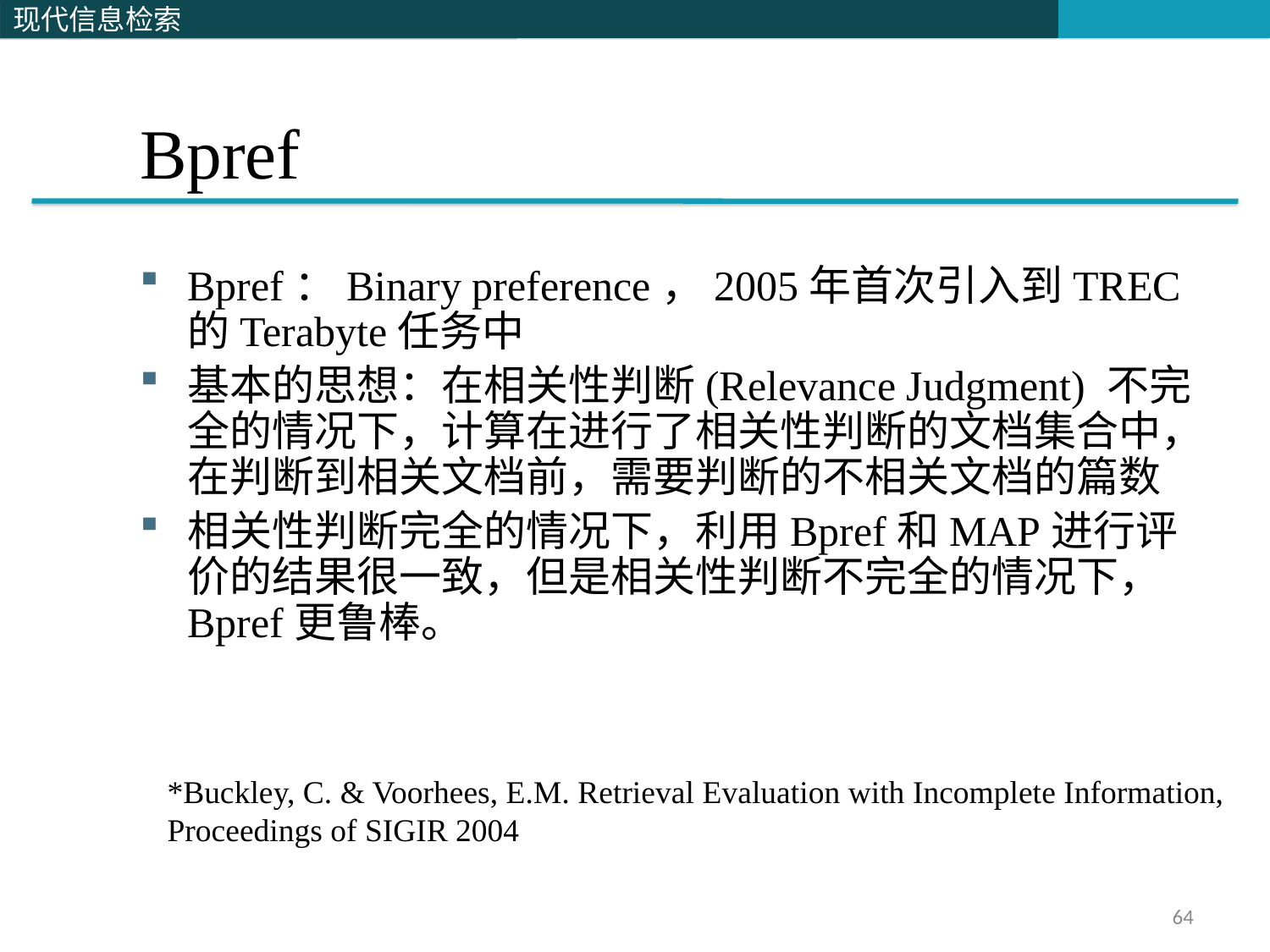

# Bpref
Bpref：Binary preference，2005年首次引入到TREC的Terabyte任务中
基本的思想：在相关性判断(Relevance Judgment) 不完全的情况下，计算在进行了相关性判断的文档集合中，在判断到相关文档前，需要判断的不相关文档的篇数
相关性判断完全的情况下，利用Bpref和MAP进行评价的结果很一致，但是相关性判断不完全的情况下，Bpref更鲁棒。
*Buckley, C. & Voorhees, E.M. Retrieval Evaluation with Incomplete Information, Proceedings of SIGIR 2004
64